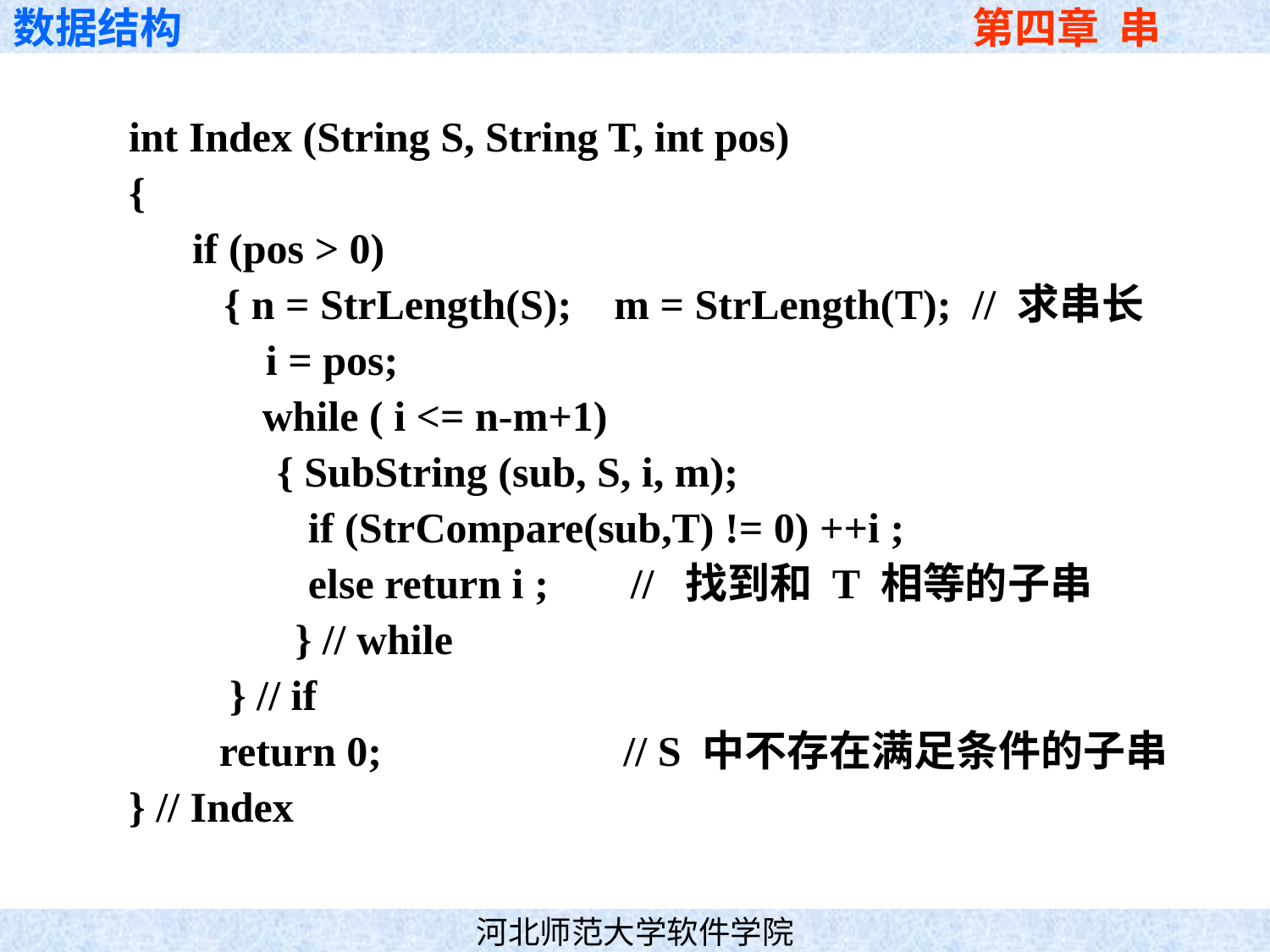

int Index (String S, String T, int pos)
{
      if (pos > 0)
         { n = StrLength(S);    m = StrLength(T);  // 求串长
　　　i = pos;
   　　while ( i <= n-m+1)
              { SubString (sub, S, i, m);
　　　　if (StrCompare(sub,T) != 0) ++i ;
　　　　else return i ;　  //  找到和 T 相等的子串
  　　　} // while
    　} // if
　    return 0;　 　　　　// S 中不存在满足条件的子串
} // Index